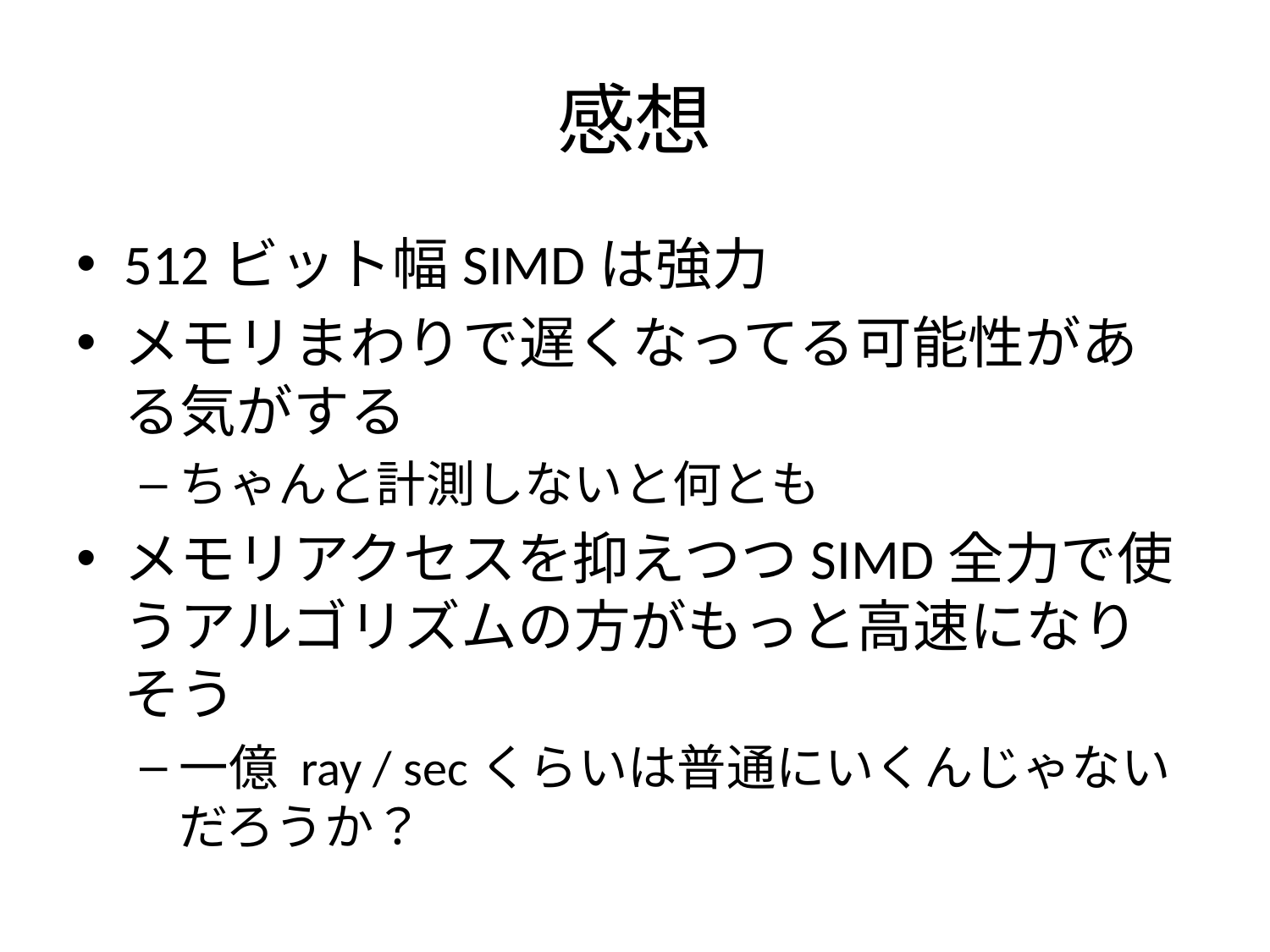

# 感想
512ビット幅SIMDは強力
メモリまわりで遅くなってる可能性がある気がする
ちゃんと計測しないと何とも
メモリアクセスを抑えつつSIMD全力で使うアルゴリズムの方がもっと高速になりそう
一億 ray / secくらいは普通にいくんじゃないだろうか？